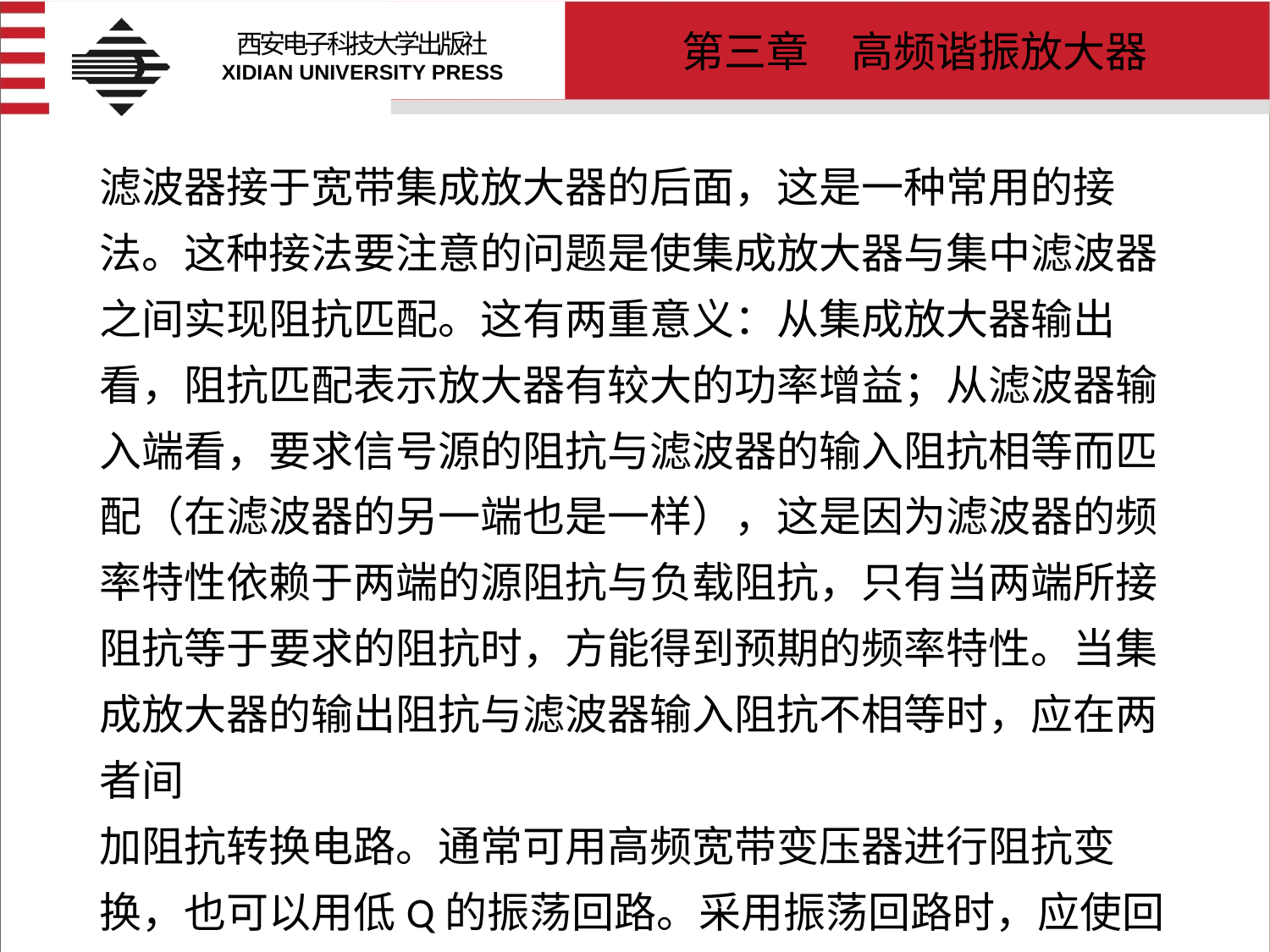

# 滤波器接于宽带集成放大器的后面，这是一种常用的接法。这种接法要注意的问题是使集成放大器与集中滤波器之间实现阻抗匹配。这有两重意义：从集成放大器输出看，阻抗匹配表示放大器有较大的功率增益；从滤波器输入端看，要求信号源的阻抗与滤波器的输入阻抗相等而匹配（在滤波器的另一端也是一样），这是因为滤波器的频率特性依赖于两端的源阻抗与负载阻抗，只有当两端所接阻抗等于要求的阻抗时，方能得到预期的频率特性。当集成放大器的输出阻抗与滤波器输入阻抗不相等时，应在两者间 加阻抗转换电路。通常可用高频宽带变压器进行阻抗变换，也可以用低Q的振荡回路。采用振荡回路时，应使回路